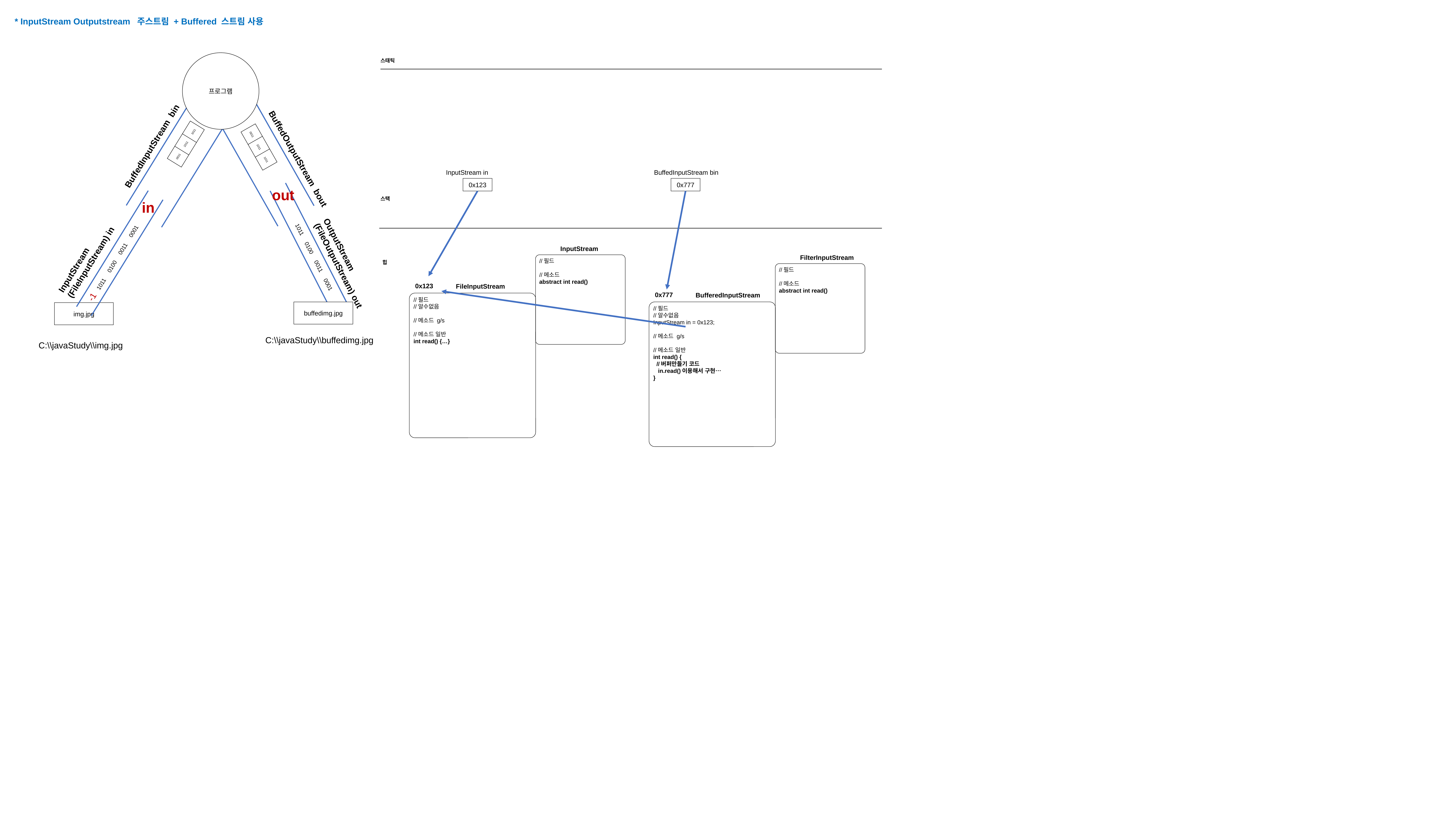

* InputStream Outputstream  주스트림 + Buffered 스트림 사용
프로그램
스태틱
0011
1011
1011
in
InputStream
(FileInputStream) in
  -1   1011     0100     0011     0001
BuffedInputStream  bin
BuffedOutputStream  bout
0011
1011
1011
OutputStream
(FileOutputStream) out
1011     0100     0011     0001
out
InputStream in
BuffedInputStream bin
0x123
0x777
스택
InputStream
//필드

//메소드
abstract int read()
FilterInputStream
//필드

//메소드
abstract int read()
힙
0x123
FileInputStream
0x777
BufferedInputStream
//필드
//알수없음

//메소드 g/s

//메소드 일반
int read() {…}

buffedimg.jpg
//필드
//알수없음
InputStream in = 0x123;

//메소드 g/s

//메소드 일반
int read() {
  //버퍼만들기 코드
   in.read()이용해서 구현…
}

img.jpg
C:\\javaStudy\\buffedimg.jpg
C:\\javaStudy\\img.jpg